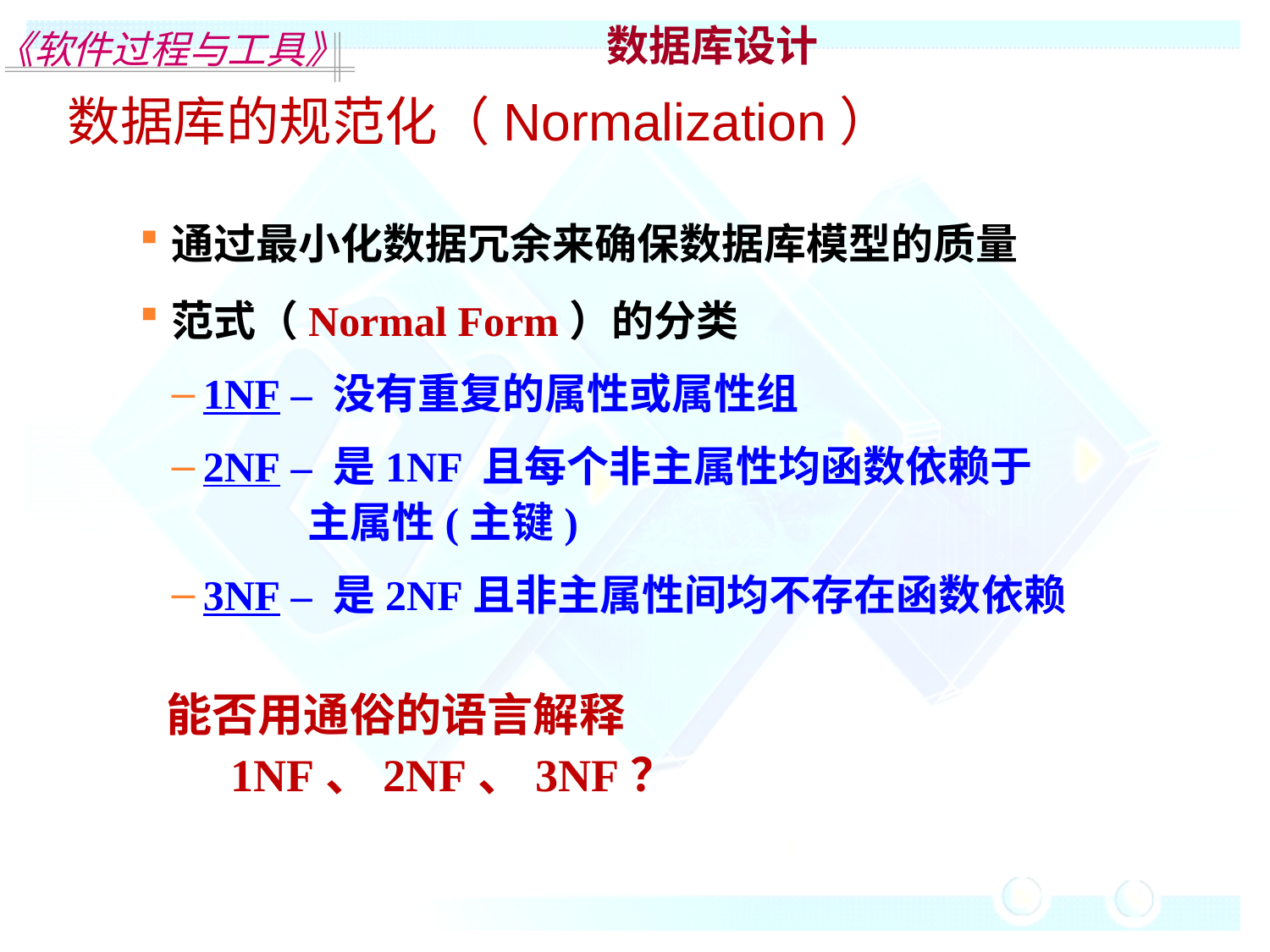

数据库设计
数据库的规范化（Normalization）
通过最小化数据冗余来确保数据库模型的质量
范式（Normal Form）的分类
1NF – 没有重复的属性或属性组
2NF – 是1NF 且每个非主属性均函数依赖于
           主属性(主键)
3NF – 是2NF且非主属性间均不存在函数依赖
能否用通俗的语言解释1NF、2NF、3NF？